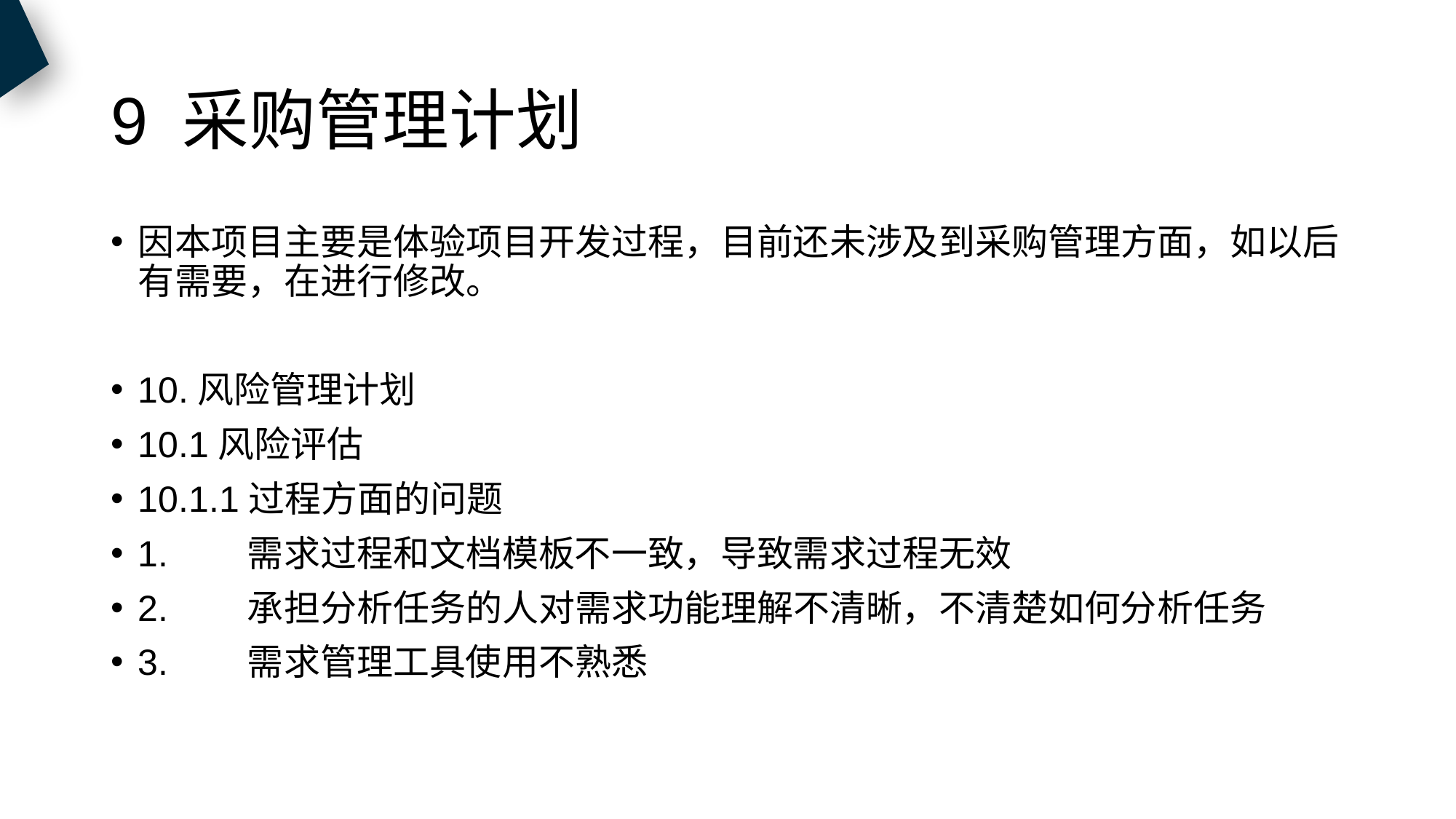

# 9 采购管理计划
因本项目主要是体验项目开发过程，目前还未涉及到采购管理方面，如以后有需要，在进行修改。

10.风险管理计划
10.1风险评估
10.1.1过程方面的问题
1.	需求过程和文档模板不一致，导致需求过程无效
2.	承担分析任务的人对需求功能理解不清晰，不清楚如何分析任务
3.	需求管理工具使用不熟悉